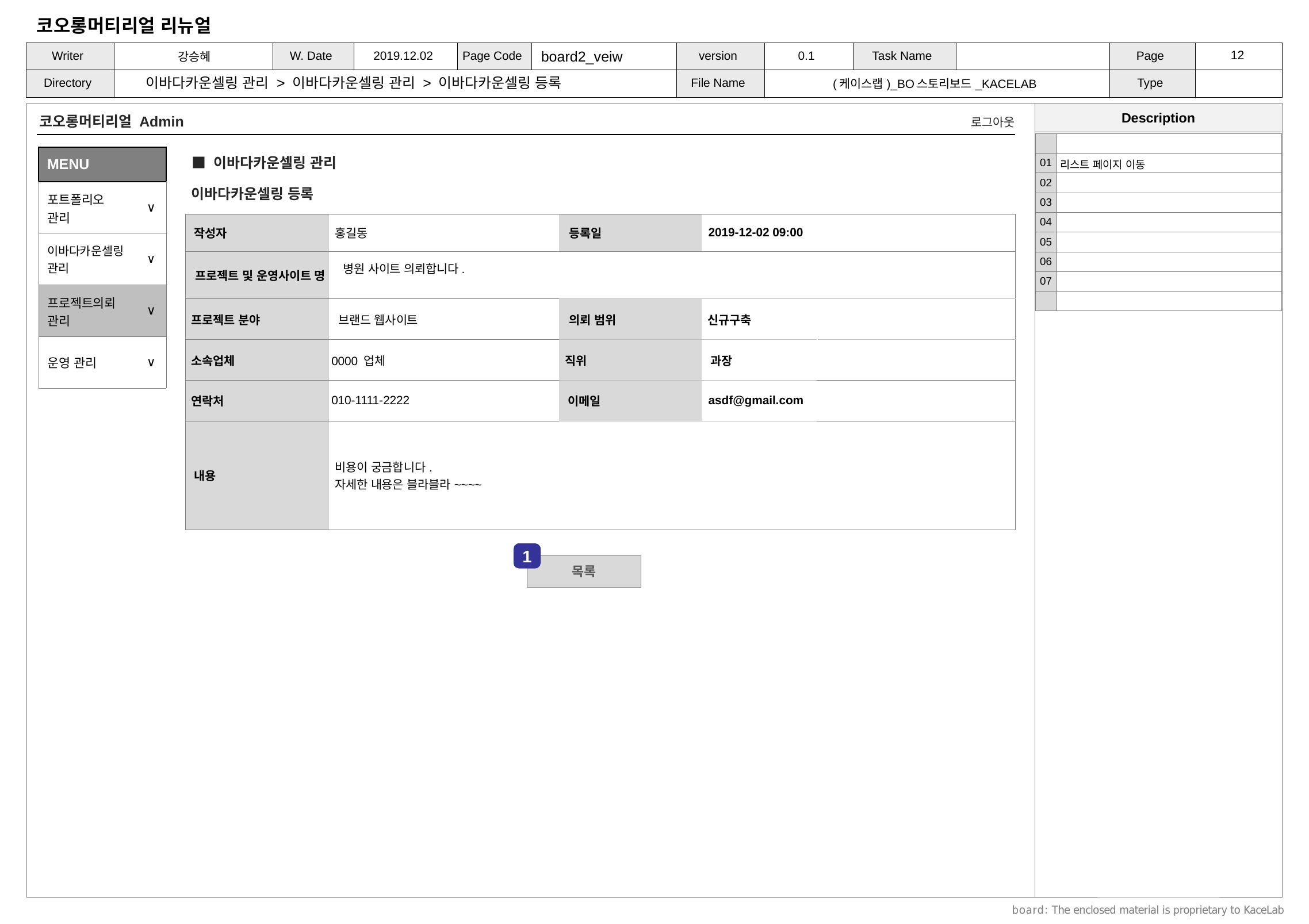

board2_veiw
이바다카운셀링 관리 > 이바다카운셀링 관리 > 이바다카운셀링 등록
코오롱머티리얼 Admin
로그아웃
|  |  |
| --- | --- |
| 01 | 리스트 페이지 이동 |
| 02 |  |
| 03 |  |
| 04 |  |
| 05 |  |
| 06 |  |
| 07 |  |
|  |  |
| MENU |  |
| --- | --- |
| 포트폴리오 관리 | ∨ |
| 이바다카운셀링 관리 | ∨ |
| 프로젝트의뢰 관리 | ∨ |
| 운영 관리 | ∨ |
■ 이바다카운셀링 관리
이바다카운셀링 등록
| 작성자 | 홍길동 | 등록일 | 2019-12-02 09:00 |  |
| --- | --- | --- | --- | --- |
| 프로젝트 및 운영사이트 명 |  |  |  |  |
| 프로젝트 분야 | 브랜드 웹사이트 | 의뢰 범위 | 신규구축 |  |
| 소속업체 | 0000 업체 | 직위 | 과장 |  |
| 연락처 | 010-1111-2222 | 이메일 | asdf@gmail.com |  |
| 내용 | 비용이 궁금합니다. 자세한 내용은 블라블라~~~~ |  |  |  |
병원 사이트 의뢰합니다.
1
목록